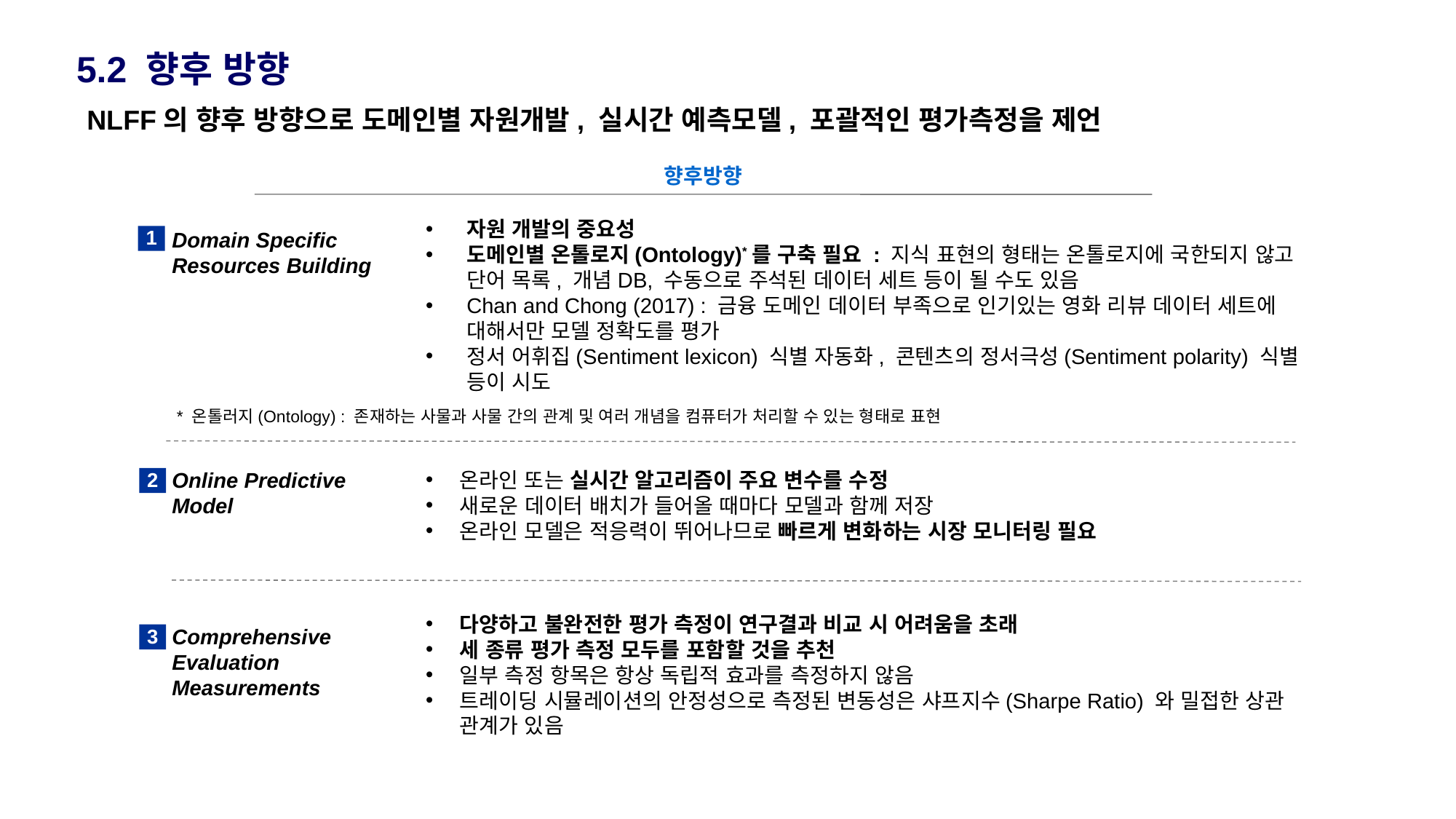

5.2 향후 방향
NLFF의 향후 방향으로 도메인별 자원개발, 실시간 예측모델, 포괄적인 평가측정을 제언
향후방향

자원 개발의 중요성
도메인별 온톨로지(Ontology)*를 구축 필요 : 지식 표현의 형태는 온톨로지에 국한되지 않고 단어 목록, 개념DB, 수동으로 주석된 데이터 세트 등이 될 수도 있음
Chan and Chong (2017) : 금융 도메인 데이터 부족으로 인기있는 영화 리뷰 데이터 세트에 대해서만 모델 정확도를 평가
정서 어휘집(Sentiment lexicon) 식별 자동화, 콘텐츠의 정서극성(Sentiment polarity) 식별 등이 시도
Domain Specific Resources Building
1
 * 온톨러지(Ontology) : 존재하는 사물과 사물 간의 관계 및 여러 개념을 컴퓨터가 처리할 수 있는 형태로 표현
Online Predictive Model
온라인 또는 실시간 알고리즘이 주요 변수를 수정
새로운 데이터 배치가 들어올 때마다 모델과 함께 저장
온라인 모델은 적응력이 뛰어나므로 빠르게 변화하는 시장 모니터링 필요
2
다양하고 불완전한 평가 측정이 연구결과 비교 시 어려움을 초래
세 종류 평가 측정 모두를 포함할 것을 추천
일부 측정 항목은 항상 독립적 효과를 측정하지 않음
트레이딩 시뮬레이션의 안정성으로 측정된 변동성은 샤프지수(Sharpe Ratio) 와 밀접한 상관 관계가 있음
Comprehensive Evaluation Measurements
3